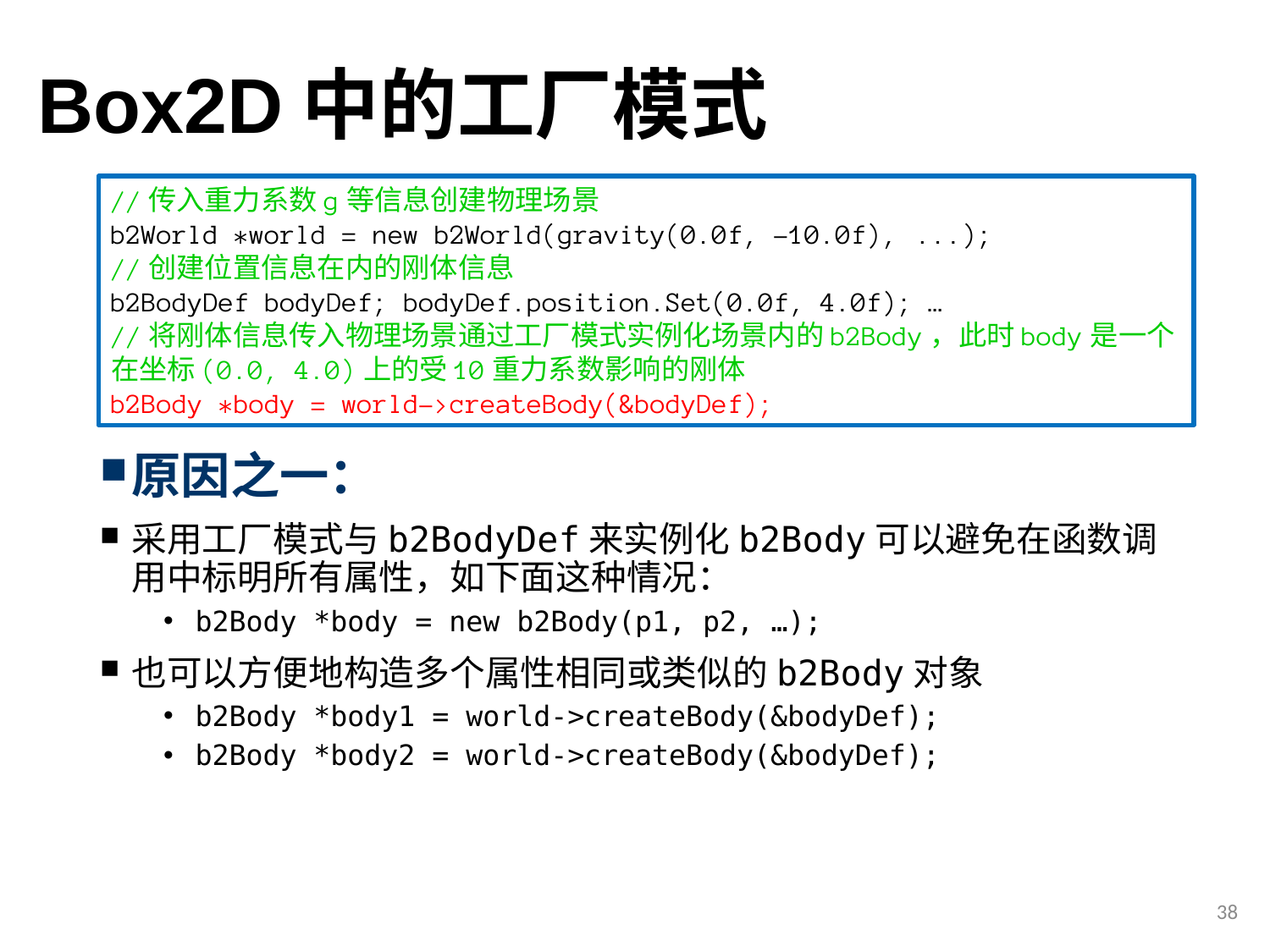

# Box2D中的工厂模式
//传入重力系数g等信息创建物理场景
b2World *world = new b2World(gravity(0.0f, -10.0f), ...);
//创建位置信息在内的刚体信息
b2BodyDef bodyDef; bodyDef.position.Set(0.0f, 4.0f); …
//将刚体信息传入物理场景通过工厂模式实例化场景内的b2Body，此时body是一个在坐标(0.0, 4.0)上的受10重力系数影响的刚体
b2Body *body = world->createBody(&bodyDef);

原因之一：
采用工厂模式与b2BodyDef来实例化b2Body可以避免在函数调用中标明所有属性，如下面这种情况：
b2Body *body = new b2Body(p1, p2, …);
也可以方便地构造多个属性相同或类似的b2Body对象
b2Body *body1 = world->createBody(&bodyDef);
b2Body *body2 = world->createBody(&bodyDef);

38